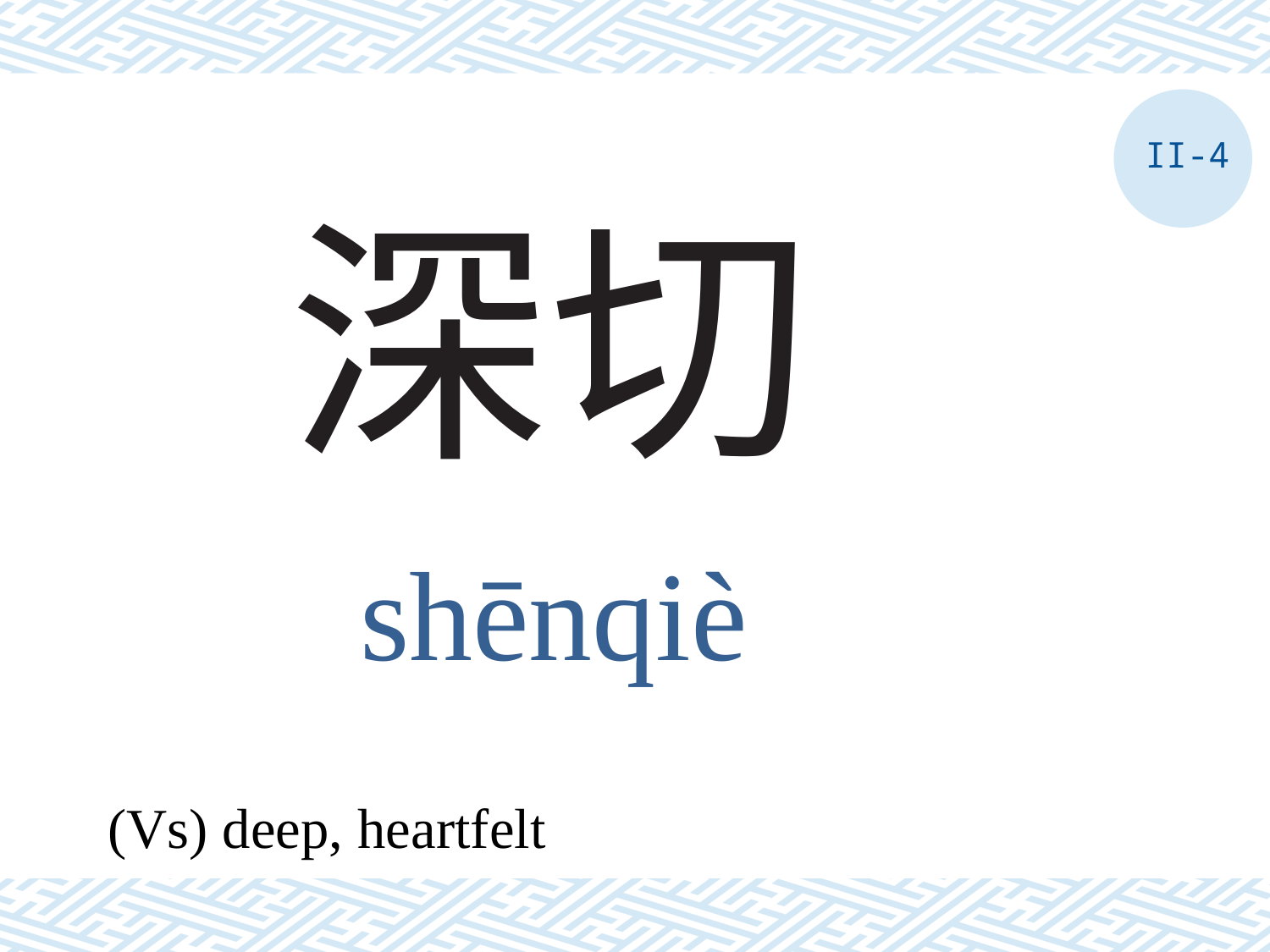

II-4

# 深切
shēnqiè
(Vs) deep, heartfelt